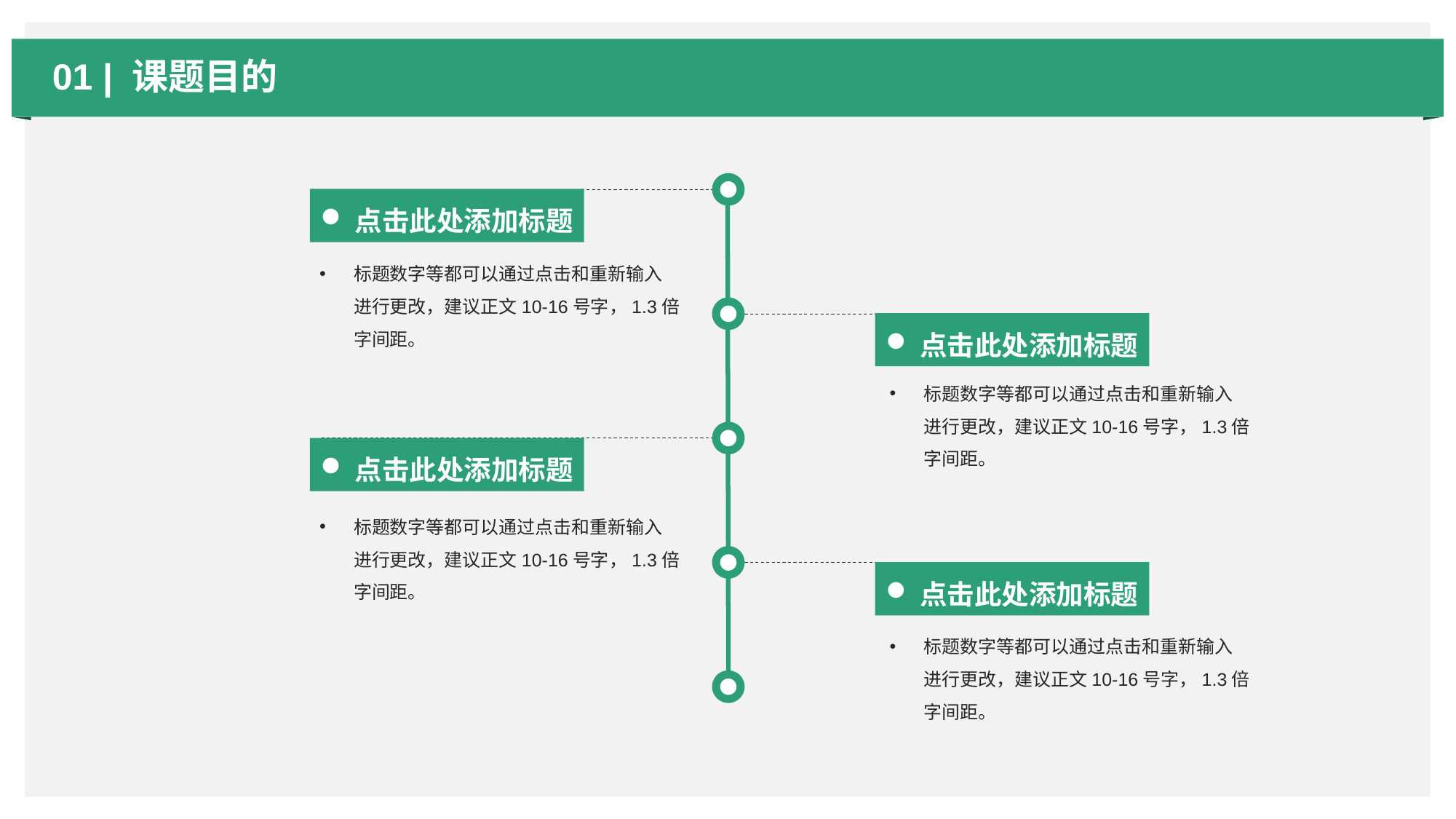

01 | 课题目的

点击此处添加标题
标题数字等都可以通过点击和重新输入进行更改，建议正文10-16号字，1.3倍字间距。

点击此处添加标题
标题数字等都可以通过点击和重新输入进行更改，建议正文10-16号字，1.3倍字间距。

点击此处添加标题
标题数字等都可以通过点击和重新输入进行更改，建议正文10-16号字，1.3倍字间距。

点击此处添加标题
标题数字等都可以通过点击和重新输入进行更改，建议正文10-16号字，1.3倍字间距。